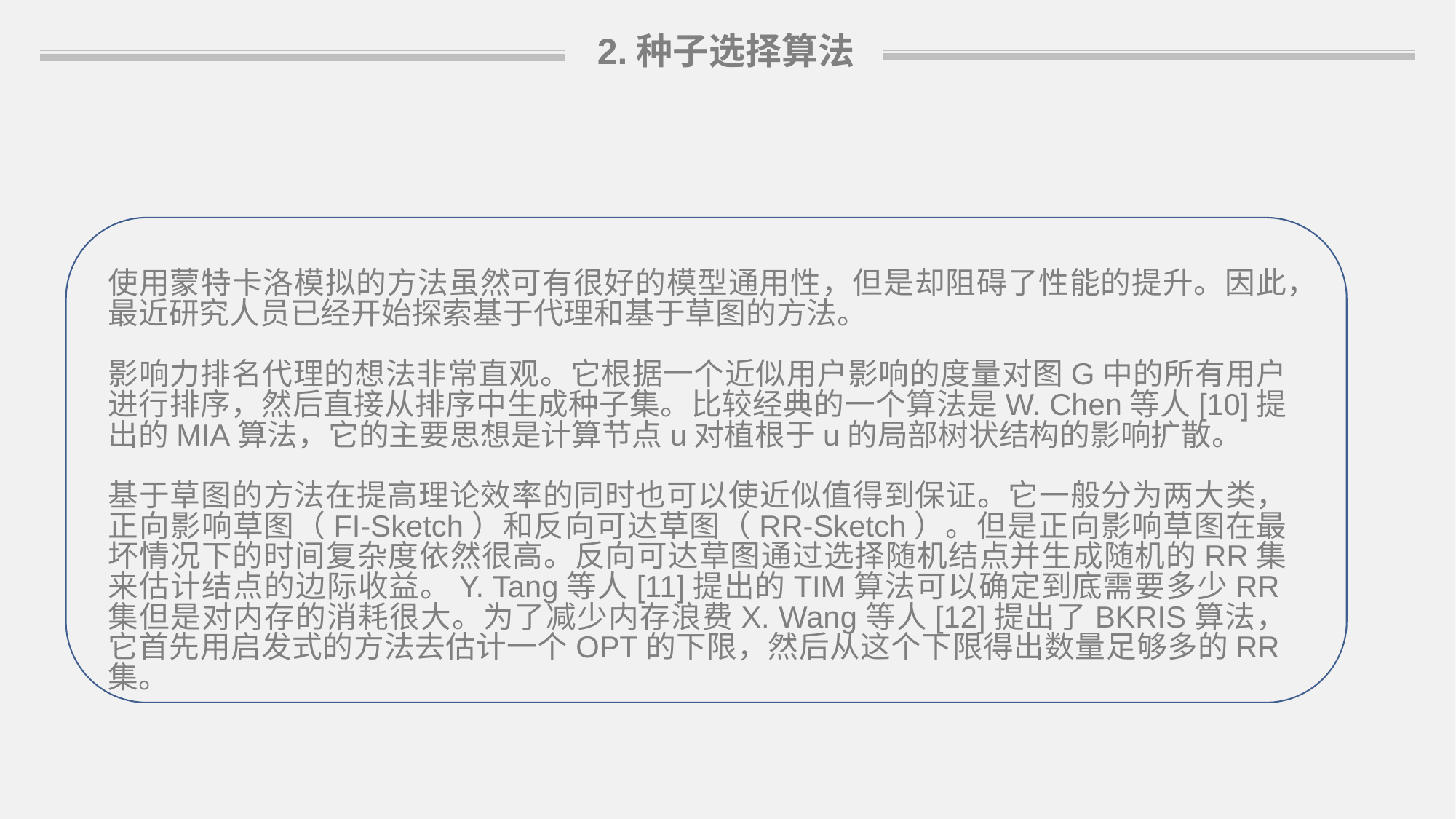

2.种子选择算法

使用蒙特卡洛模拟的方法虽然可有很好的模型通用性，但是却阻碍了性能的提升。因此，最近研究人员已经开始探索基于代理和基于草图的方法。

影响力排名代理的想法非常直观。它根据一个近似用户影响的度量对图G中的所有用户进行排序，然后直接从排序中生成种子集。比较经典的一个算法是W. Chen等人[10]提出的MIA算法，它的主要思想是计算节点u对植根于u的局部树状结构的影响扩散。

基于草图的方法在提高理论效率的同时也可以使近似值得到保证。它一般分为两大类，正向影响草图（FI-Sketch）和反向可达草图（RR-Sketch）。但是正向影响草图在最坏情况下的时间复杂度依然很高。反向可达草图通过选择随机结点并生成随机的RR集来估计结点的边际收益。Y. Tang等人[11]提出的TIM算法可以确定到底需要多少RR集但是对内存的消耗很大。为了减少内存浪费X. Wang等人[12]提出了BKRIS算法，它首先用启发式的方法去估计一个OPT的下限，然后从这个下限得出数量足够多的RR集。